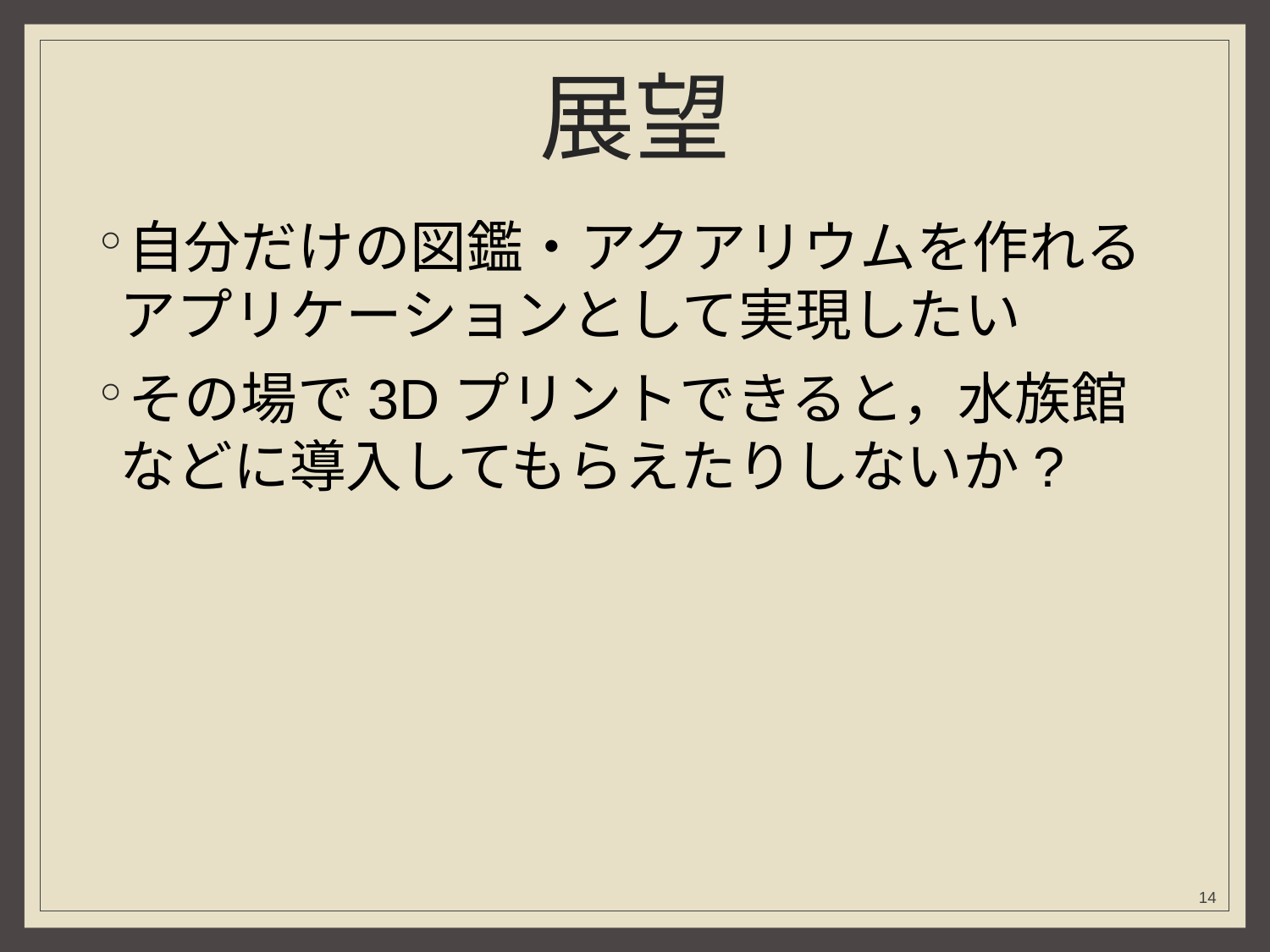

# 展望
自分だけの図鑑・アクアリウムを作れるアプリケーションとして実現したい
その場で3Dプリントできると，水族館などに導入してもらえたりしないか?
14